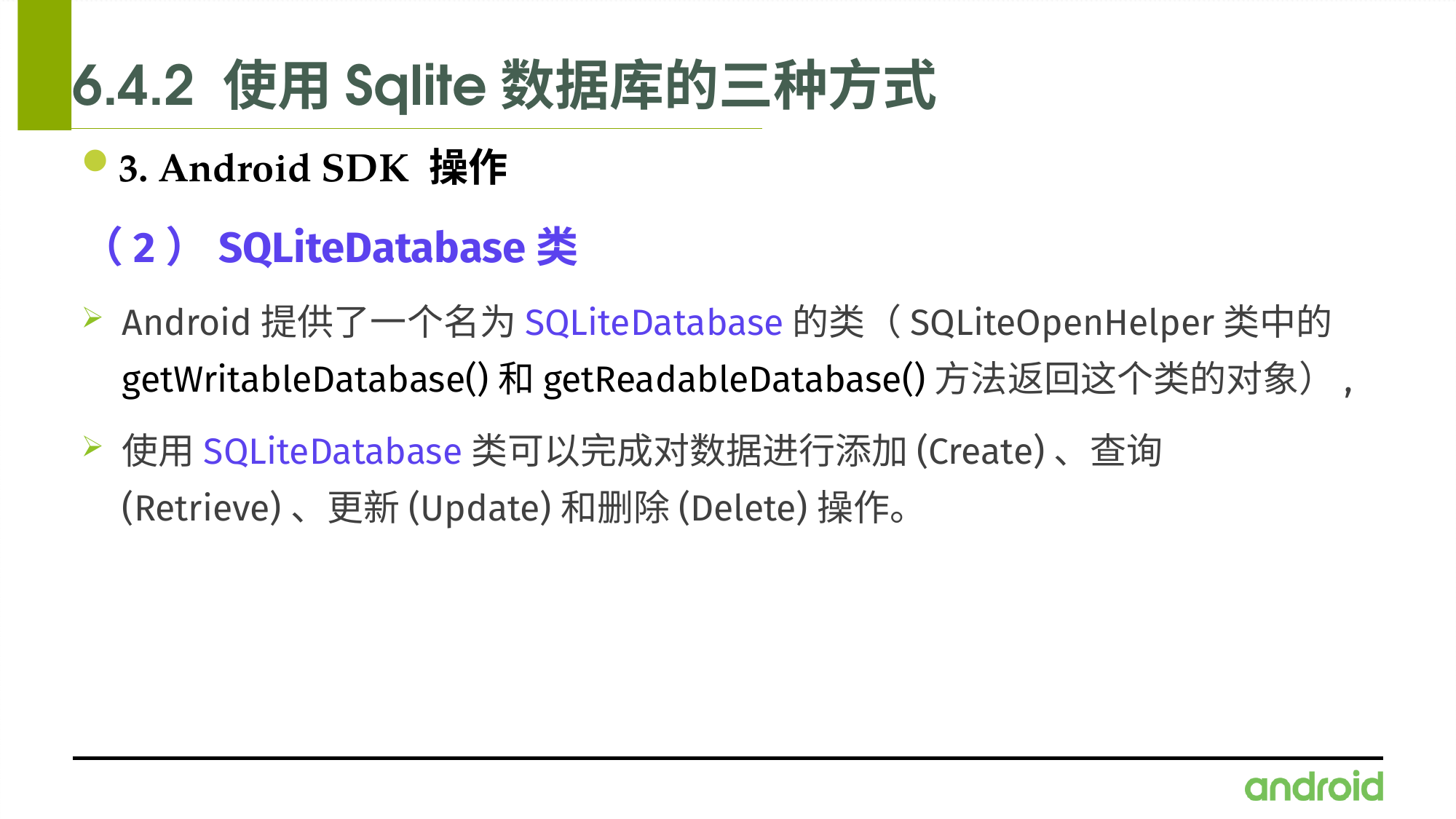

# 6.4.2 使用Sqlite数据库的三种方式
3. Android SDK 操作
（2）SQLiteDatabase类
Android提供了一个名为SQLiteDatabase的类（SQLiteOpenHelper类中的 getWritableDatabase()和getReadableDatabase()方法返回这个类的对象）,
使用SQLiteDatabase类可以完成对数据进行添加(Create)、查询(Retrieve)、更新(Update)和删除(Delete)操作。